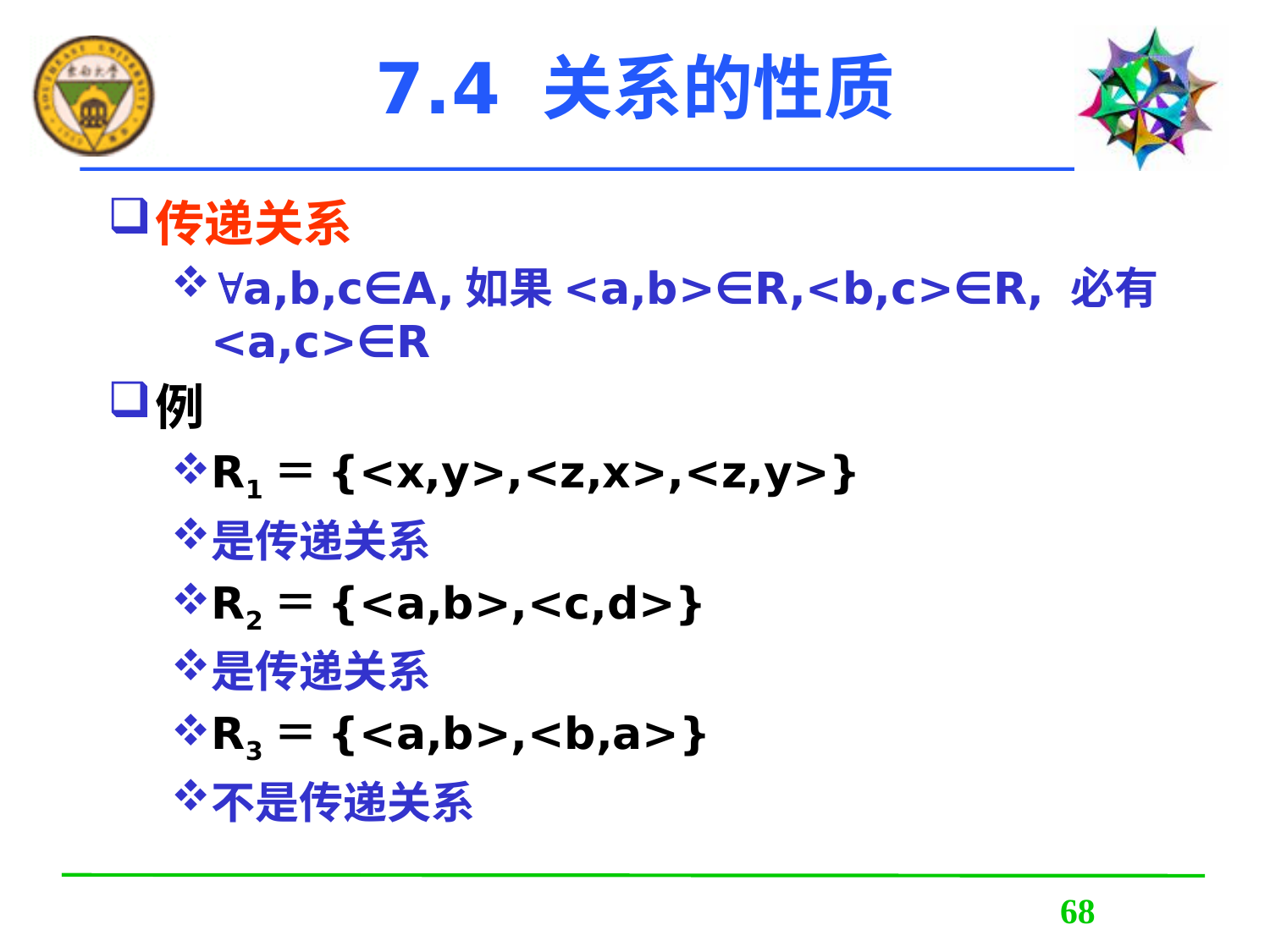

# 7.4 关系的性质
传递关系
∀a,b,c∈A,如果<a,b>∈R,<b,c>∈R, 必有<a,c>∈R
例
R1＝{<x,y>,<z,x>,<z,y>}
是传递关系
R2＝{<a,b>,<c,d>}
是传递关系
R3＝{<a,b>,<b,a>}
不是传递关系